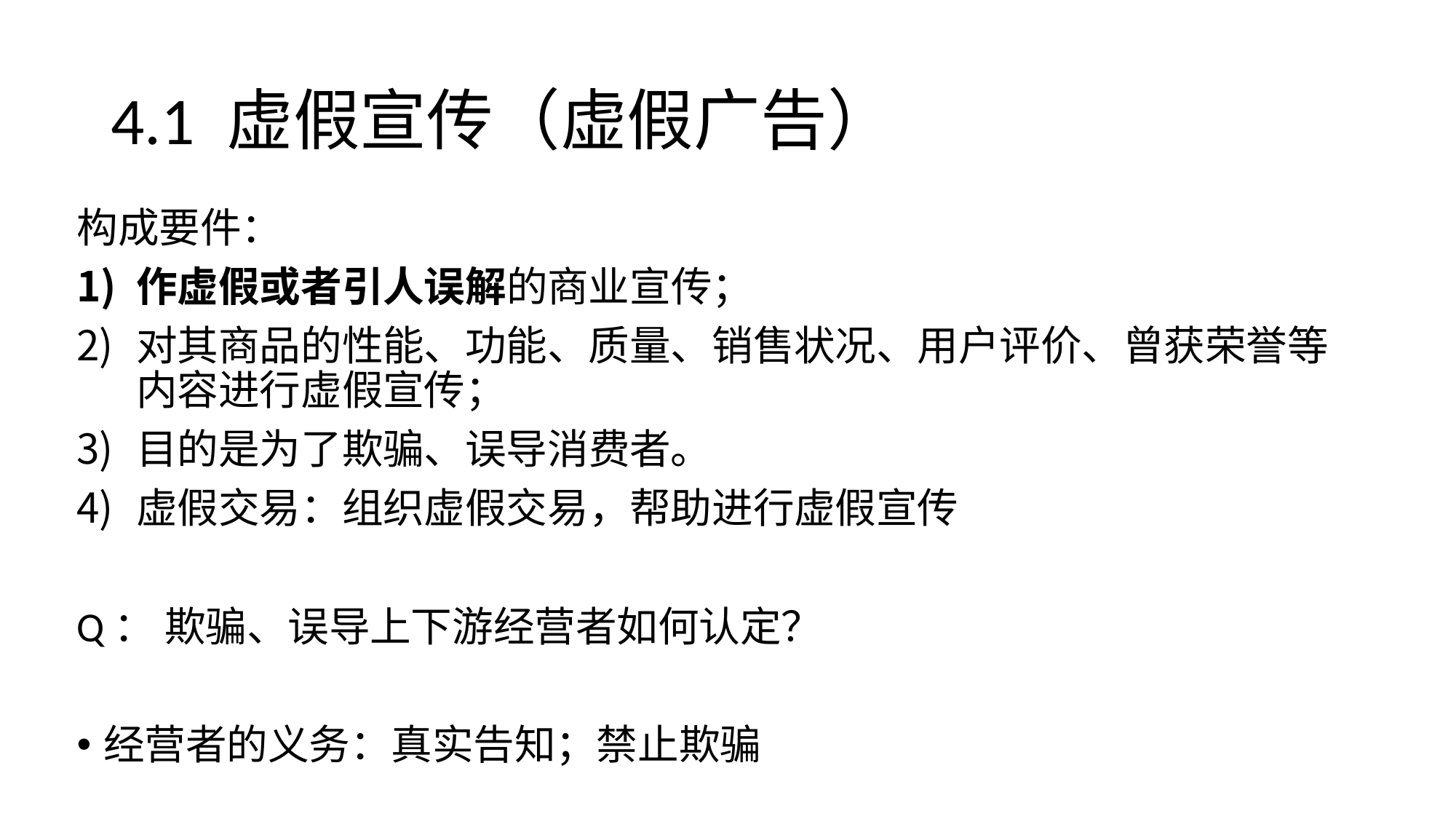

# 4.1 虚假宣传（虚假广告）
构成要件：
作虚假或者引人误解的商业宣传；
对其商品的性能、功能、质量、销售状况、用户评价、曾获荣誉等内容进行虚假宣传；
目的是为了欺骗、误导消费者。
虚假交易：组织虚假交易，帮助进行虚假宣传

Q： 欺骗、误导上下游经营者如何认定？

经营者的义务：真实告知；禁止欺骗